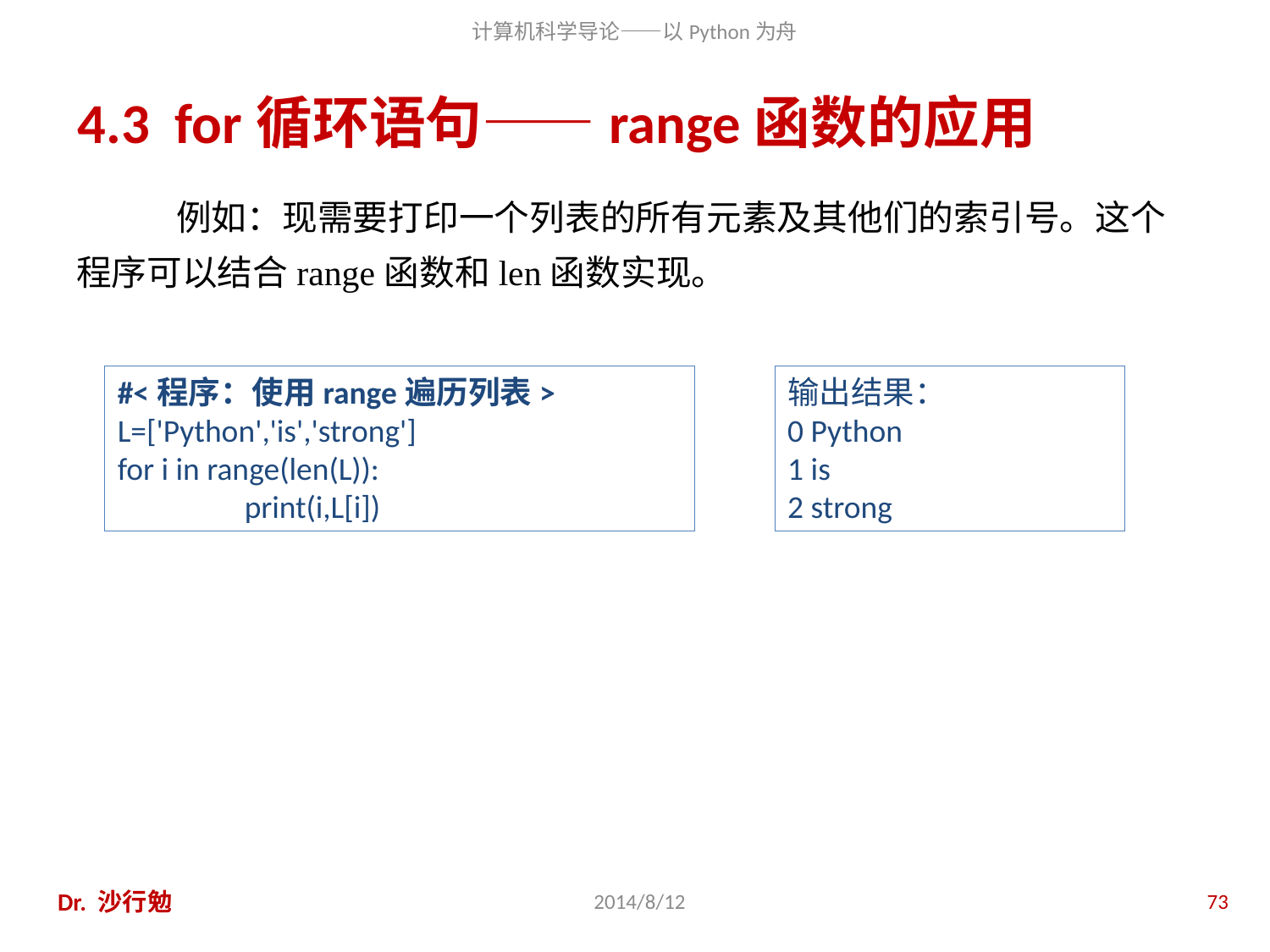

# 4.3  for循环语句——range函数的应用
例如：现需要打印一个列表的所有元素及其他们的索引号。这个程序可以结合range函数和len函数实现。

#<程序：使用range遍历列表>
L=['Python','is','strong']
for i in range(len(L)):
	print(i,L[i])
输出结果：
0 Python
1 is
2 strong
Dr. 沙行勉
2014/8/12
73